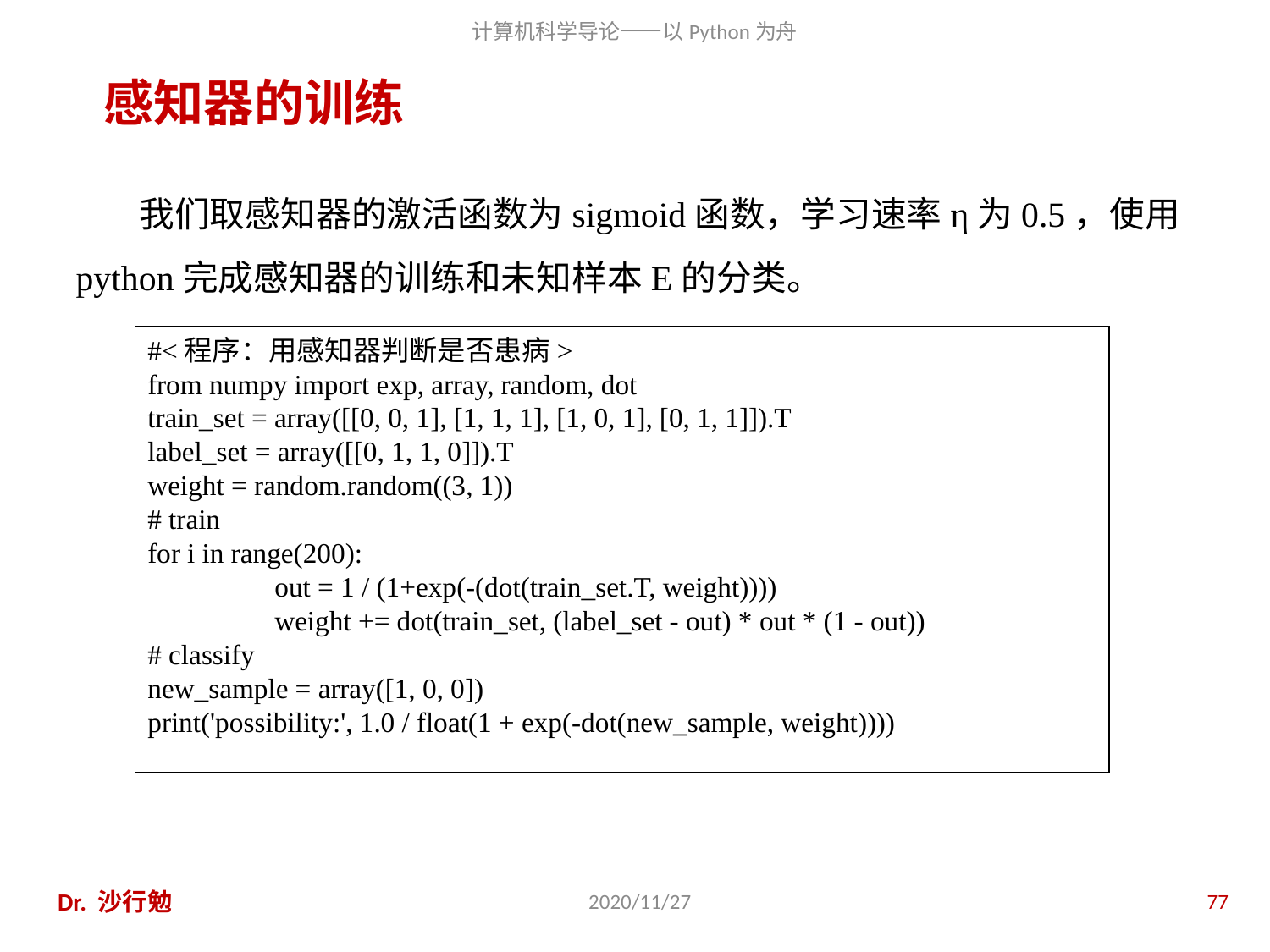

# 感知器的训练
我们取感知器的激活函数为sigmoid函数，学习速率η为0.5，使用python完成感知器的训练和未知样本E的分类。

#<程序：用感知器判断是否患病>
from numpy import exp, array, random, dot
train_set = array([[0, 0, 1], [1, 1, 1], [1, 0, 1], [0, 1, 1]]).T
label_set = array([[0, 1, 1, 0]]).T
weight = random.random((3, 1))
# train
for i in range(200):
	out = 1 / (1+exp(-(dot(train_set.T, weight))))
	weight += dot(train_set, (label_set - out) * out * (1 - out))
# classify
new_sample = array([1, 0, 0])
print('possibility:', 1.0 / float(1 + exp(-dot(new_sample, weight))))
Dr. 沙行勉
2020/11/27
77